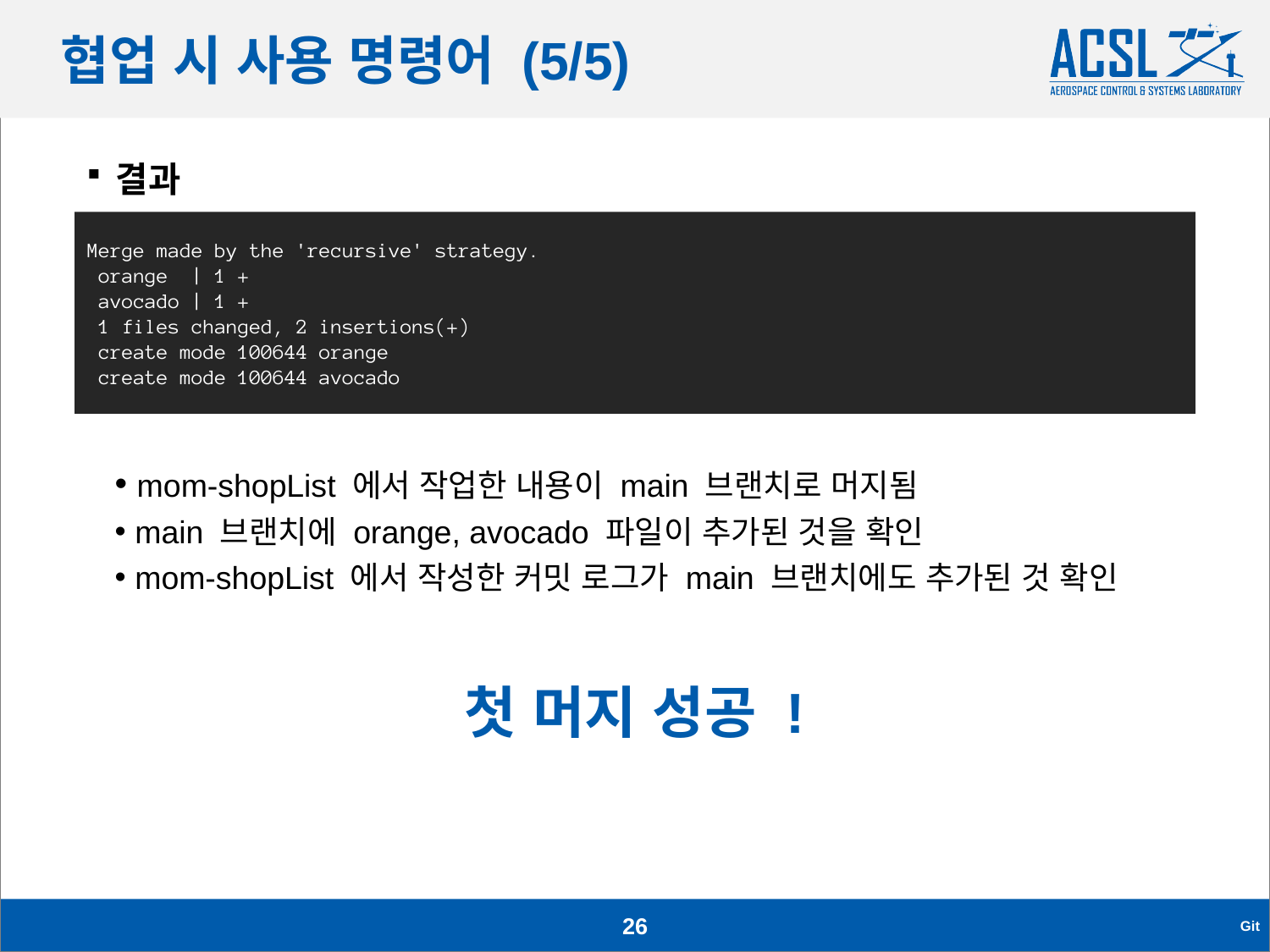

# 협업 시 사용 명령어 (5/5)
 결과

 mom-shopList 에서 작업한 내용이 main 브랜치로 머지됨
 main 브랜치에 orange, avocado 파일이 추가된 것을 확인
 mom-shopList 에서 작성한 커밋 로그가 main 브랜치에도 추가된 것 확인

Merge made by the 'recursive' strategy.
 orange  | 1 +
 avocado | 1 +
 1 files changed, 2 insertions(+)
 create mode 100644 orange
 create mode 100644 avocado
첫 머지 성공 !
26
Git